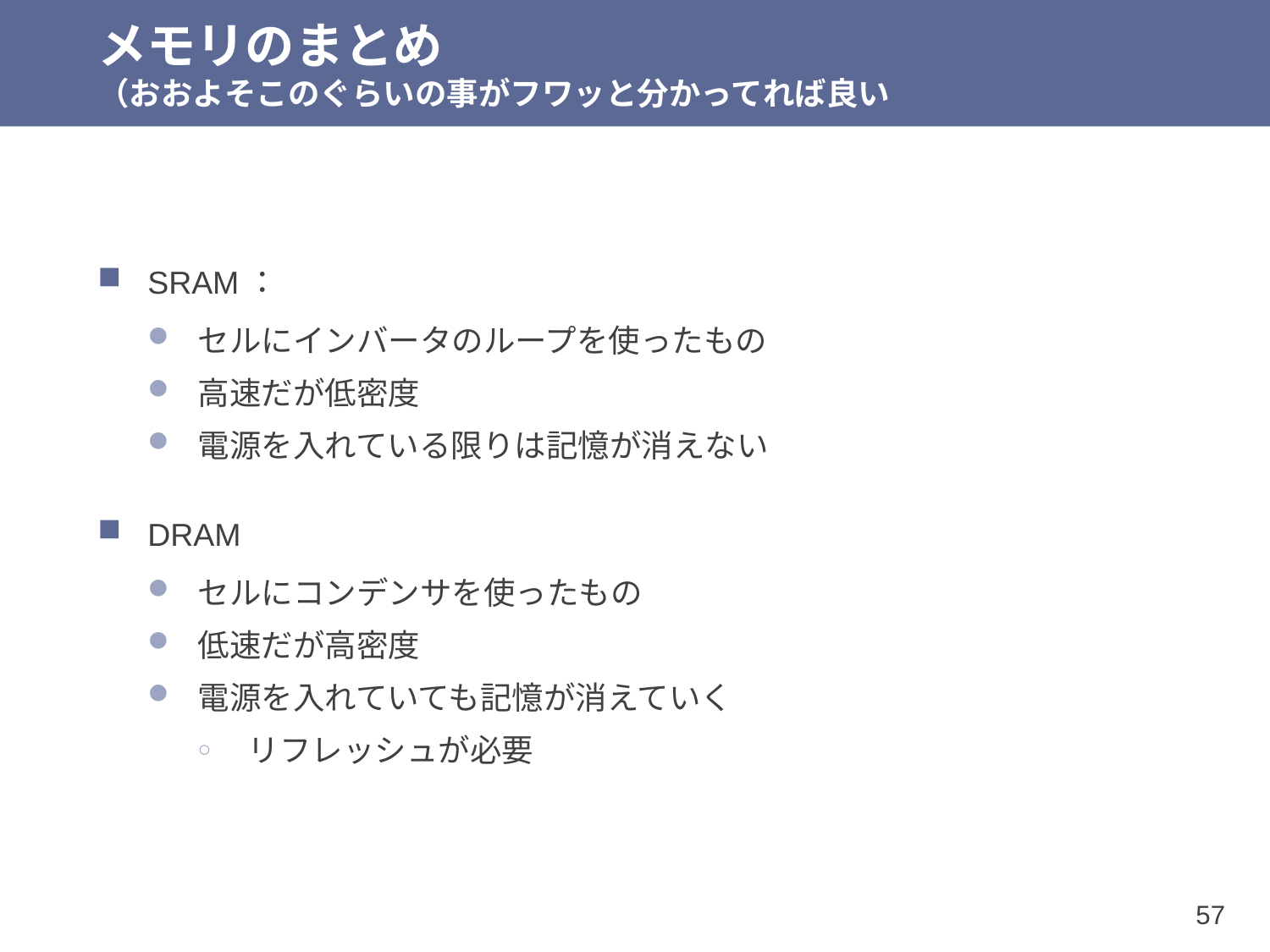

# メモリのまとめ （おおよそこのぐらいの事がフワッと分かってれば良い
SRAM：
セルにインバータのループを使ったもの
高速だが低密度
電源を入れている限りは記憶が消えない
DRAM
セルにコンデンサを使ったもの
低速だが高密度
電源を入れていても記憶が消えていく
リフレッシュが必要